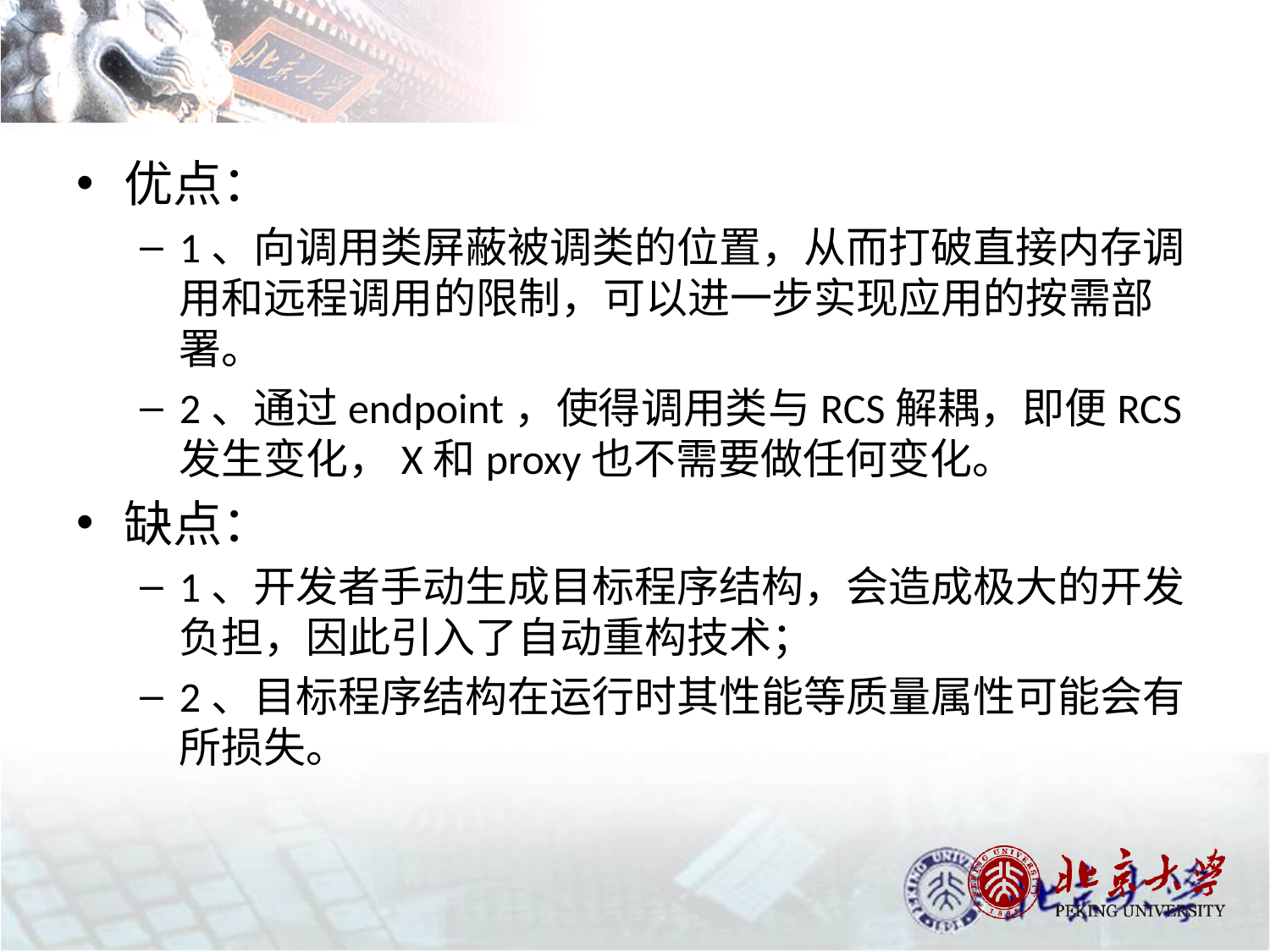

#
优点：
1、向调用类屏蔽被调类的位置，从而打破直接内存调用和远程调用的限制，可以进一步实现应用的按需部署。
2、通过endpoint，使得调用类与RCS解耦，即便RCS发生变化，X和proxy也不需要做任何变化。
缺点：
1、开发者手动生成目标程序结构，会造成极大的开发负担，因此引入了自动重构技术；
2、目标程序结构在运行时其性能等质量属性可能会有所损失。